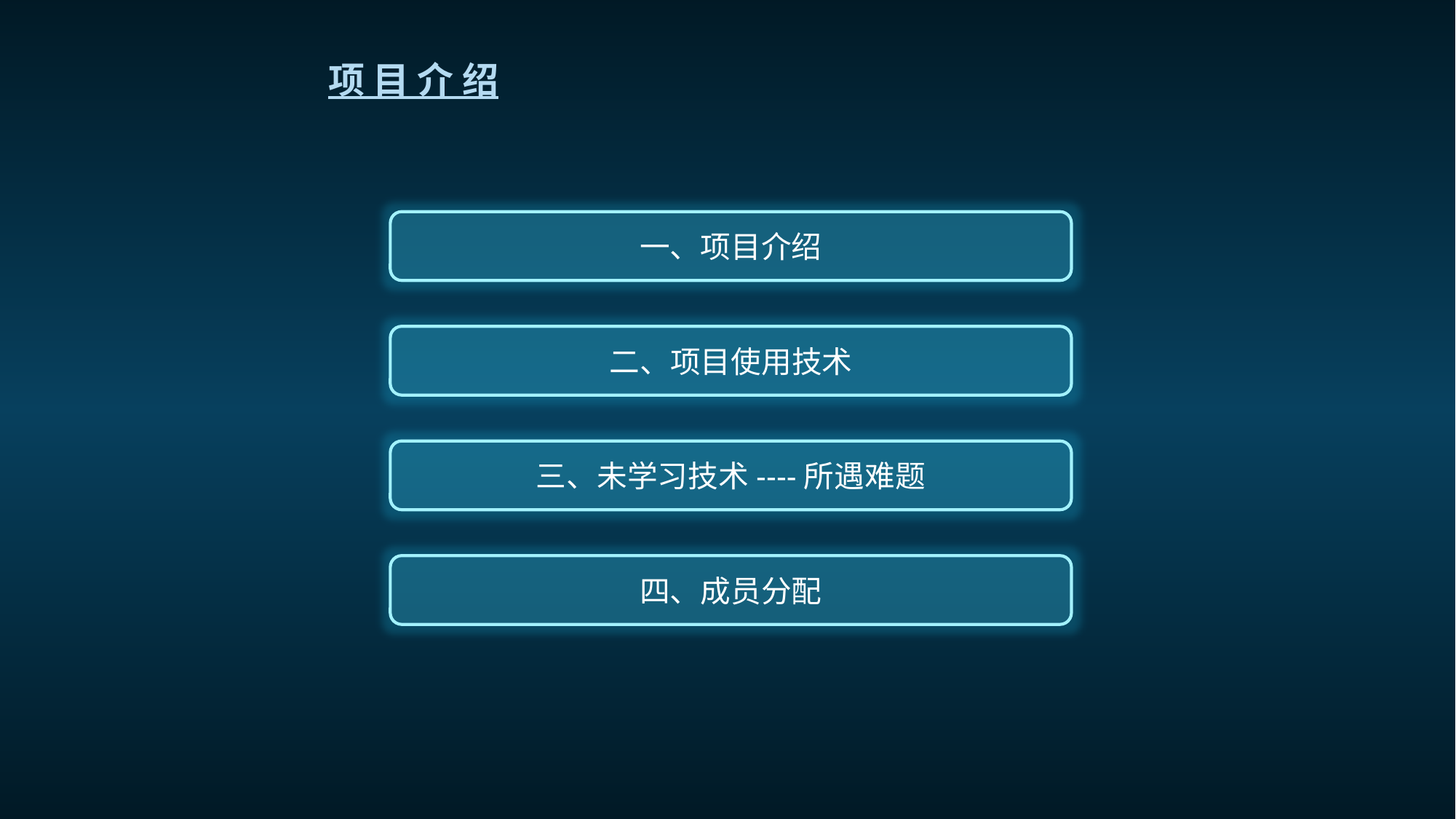

项 目 介 绍
一、项目介绍
二、项目使用技术
三、未学习技术----所遇难题
四、成员分配